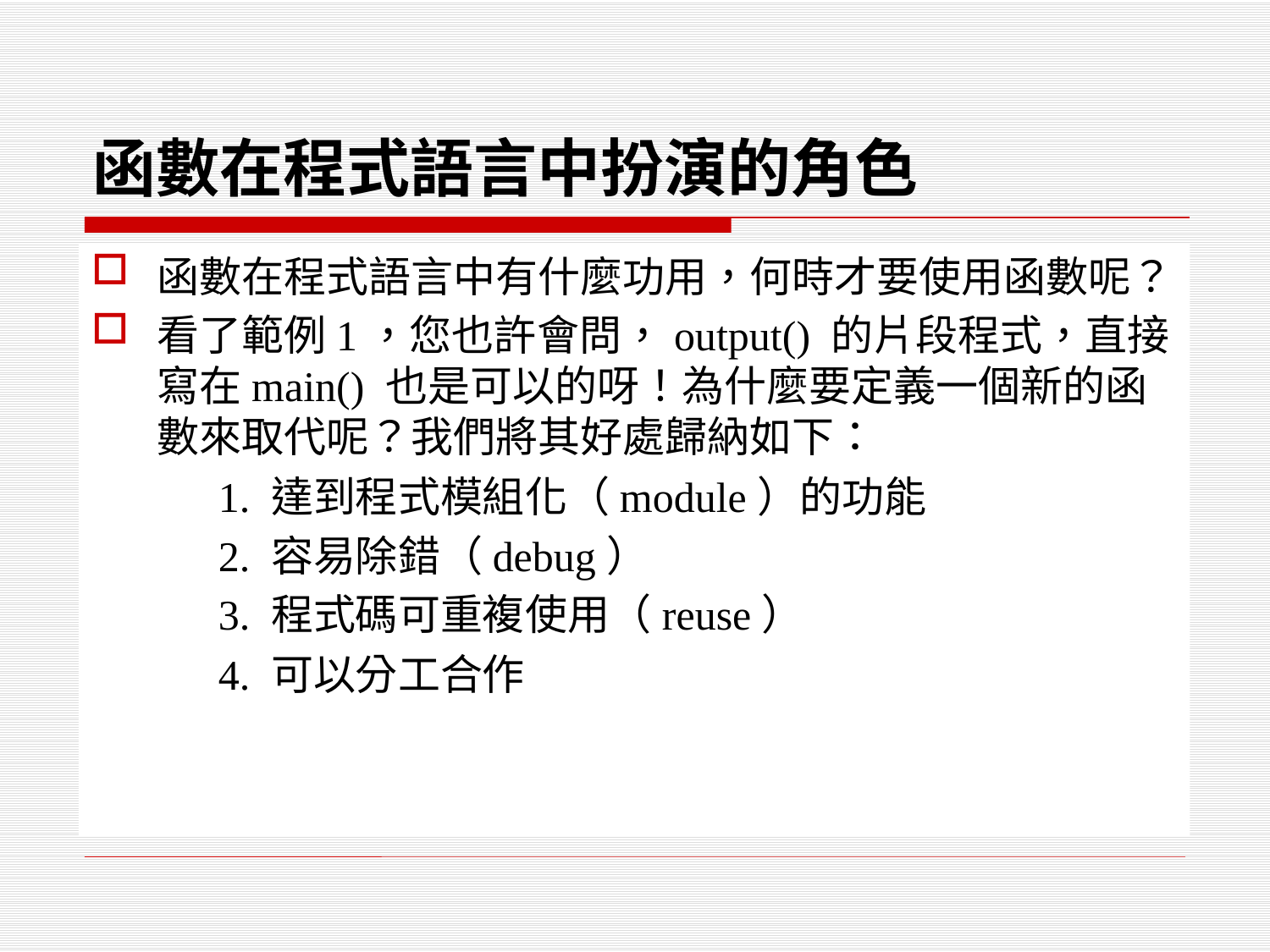

# 函數在程式語言中扮演的角色
函數在程式語言中有什麼功用，何時才要使用函數呢？
看了範例1，您也許會問，output() 的片段程式，直接寫在main() 也是可以的呀！為什麼要定義一個新的函數來取代呢？我們將其好處歸納如下：
	1. 達到程式模組化（module）的功能
	2. 容易除錯（debug）
	3. 程式碼可重複使用（reuse）
	4. 可以分工合作